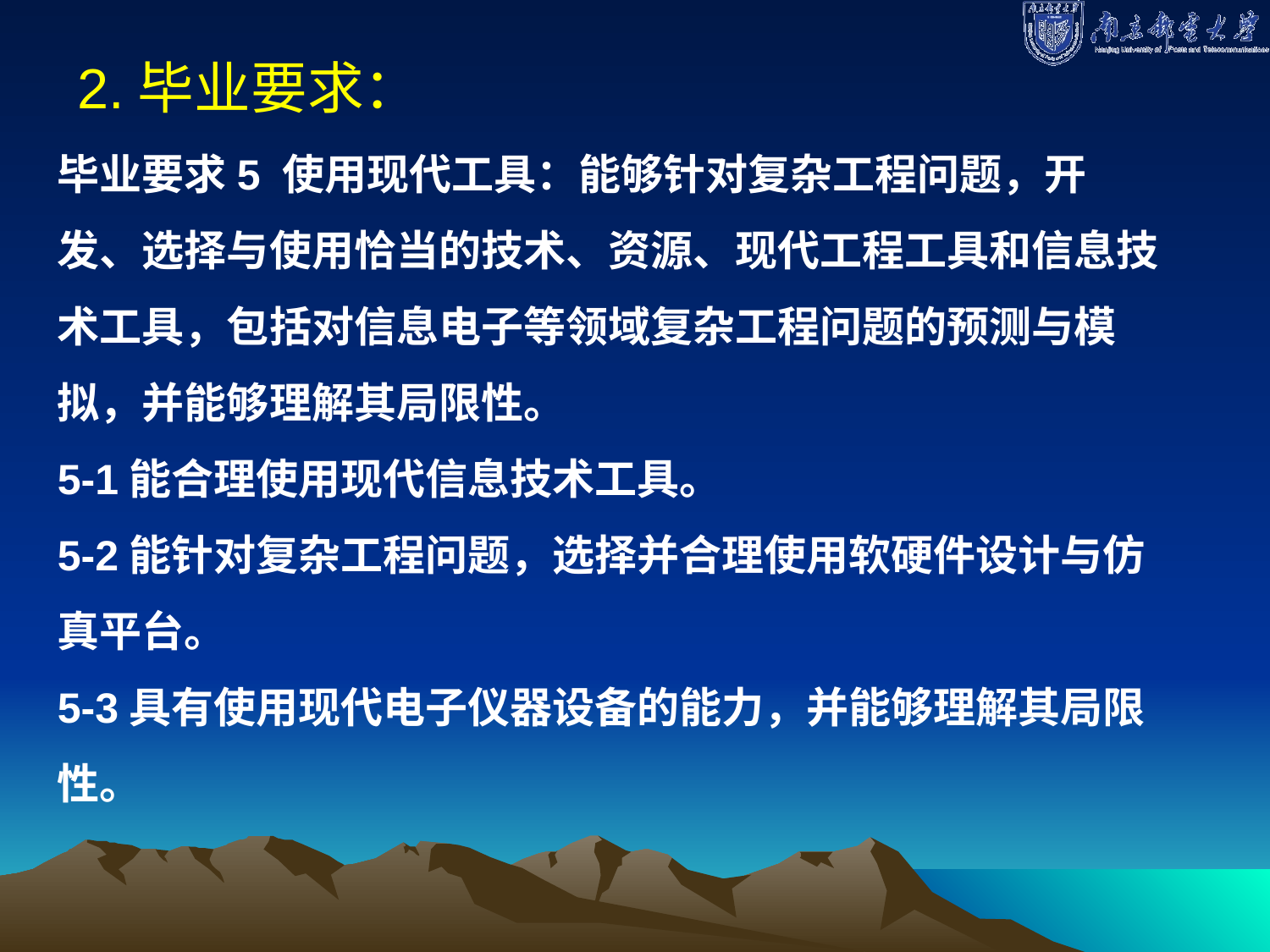

2.毕业要求：
毕业要求5 使用现代工具：能够针对复杂工程问题，开发、选择与使用恰当的技术、资源、现代工程工具和信息技术工具，包括对信息电子等领域复杂工程问题的预测与模拟，并能够理解其局限性。
5-1能合理使用现代信息技术工具。
5-2能针对复杂工程问题，选择并合理使用软硬件设计与仿真平台。
5-3具有使用现代电子仪器设备的能力，并能够理解其局限性。

11